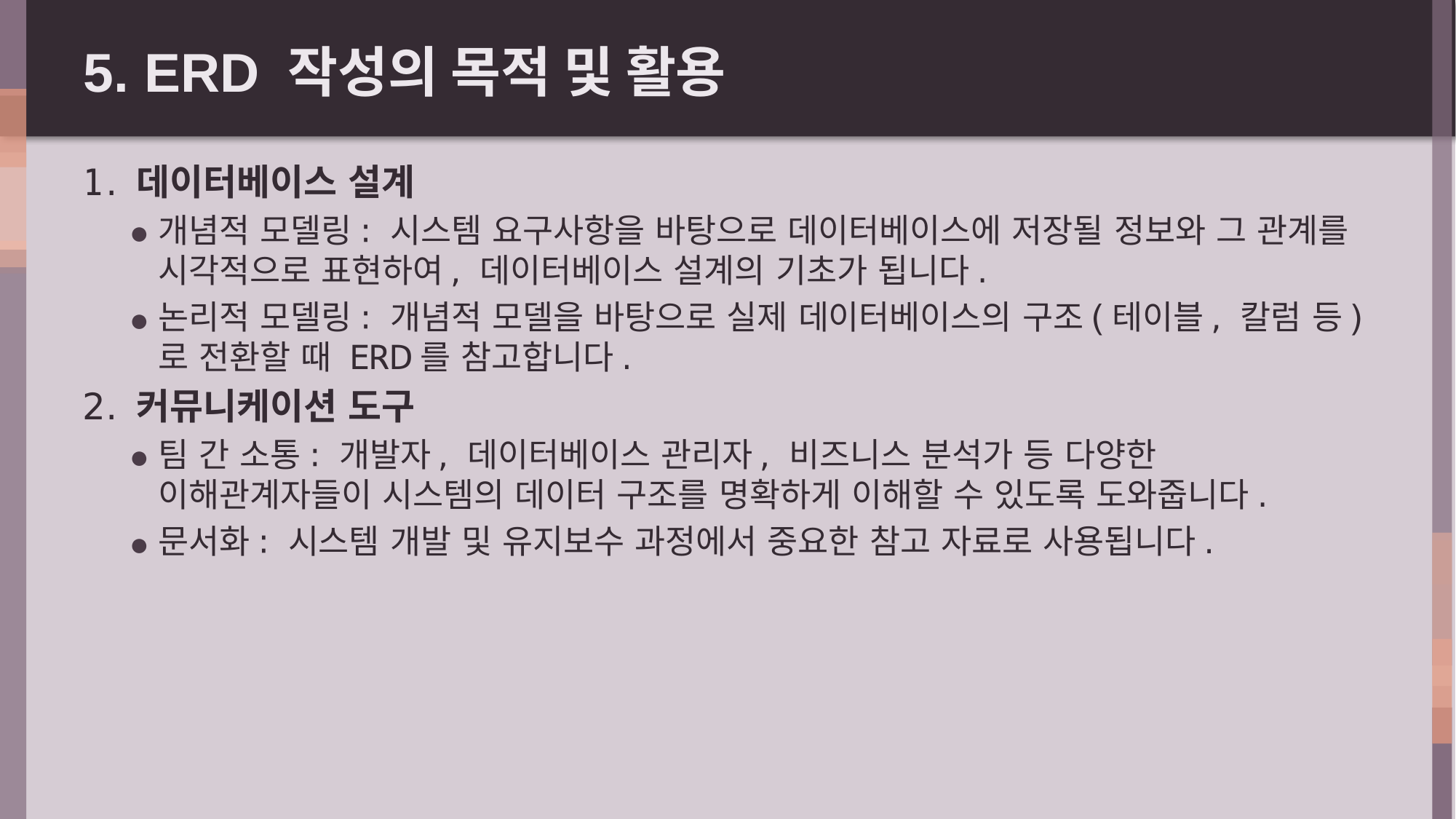

# 5. ERD 작성의 목적 및 활용
데이터베이스 설계
개념적 모델링: 시스템 요구사항을 바탕으로 데이터베이스에 저장될 정보와 그 관계를 시각적으로 표현하여, 데이터베이스 설계의 기초가 됩니다.
논리적 모델링: 개념적 모델을 바탕으로 실제 데이터베이스의 구조(테이블, 칼럼 등)로 전환할 때 ERD를 참고합니다.
커뮤니케이션 도구
팀 간 소통: 개발자, 데이터베이스 관리자, 비즈니스 분석가 등 다양한 이해관계자들이 시스템의 데이터 구조를 명확하게 이해할 수 있도록 도와줍니다.
문서화: 시스템 개발 및 유지보수 과정에서 중요한 참고 자료로 사용됩니다.